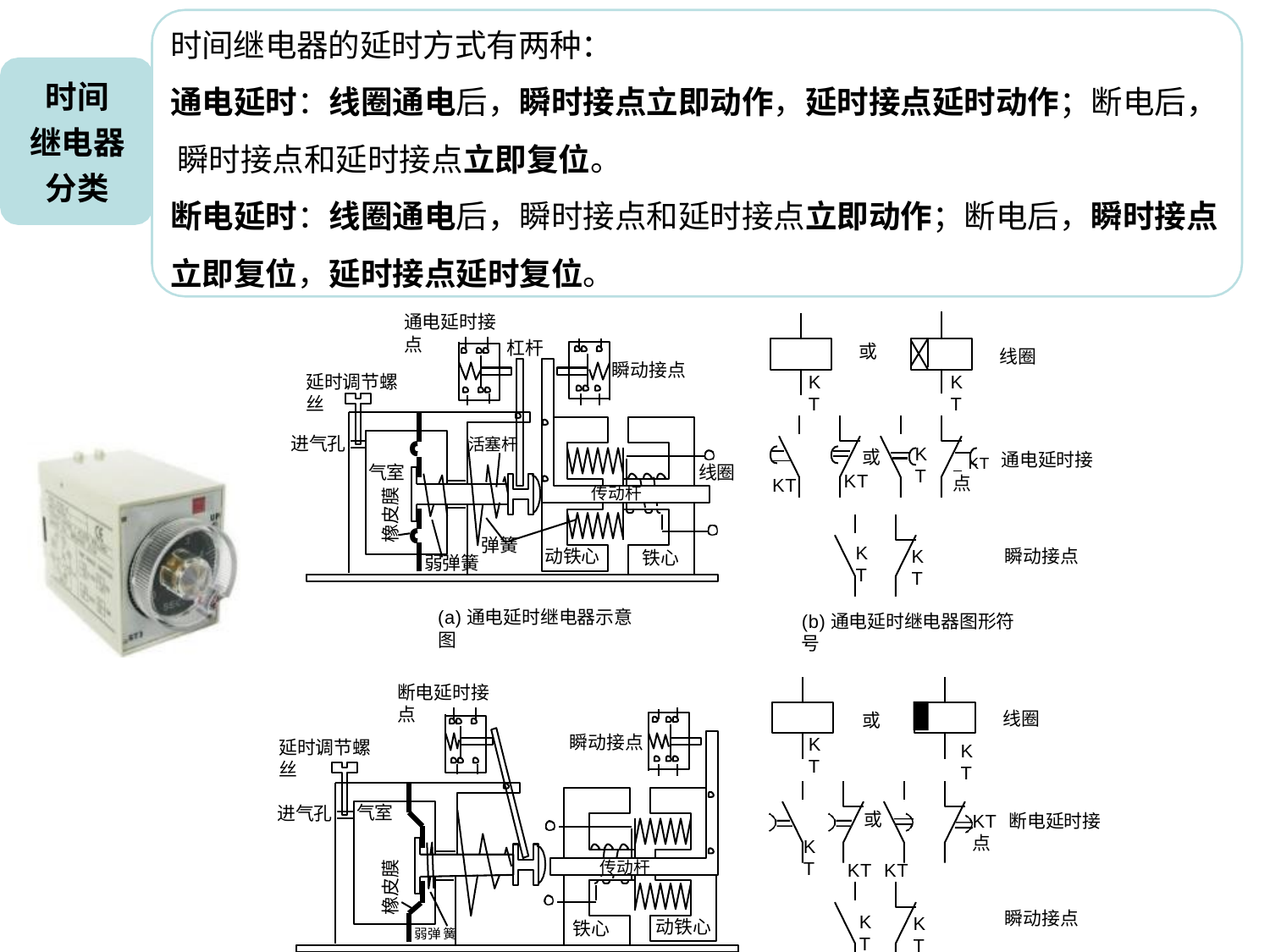

# 时间继电器的延时方式有两种：
通电延时：线圈通电后，瞬时接点立即动作，延时接点延时动作；断电后，  瞬时接点和延时接点立即复位。

时间 继电器 分类
断电延时：线圈通电后，瞬时接点和延时接点立即动作；断电后，瞬时接点 立即复位，延时接点延时复位。
通电延时接点

杠杆

或

线圈

瞬动接点

延时调节螺丝
KT
KT

进气孔

活塞杆

  KT 通电延时接点

KT

       KT

或
KT

气室
线圈

传动杆

橡皮膜

弹簧
弱弹簧
KT
动铁心
KT
瞬动接点

铁心

(a)通电延时继电器示意图
(b)通电延时继电器图形符号

断电延时接点

线圈
或

瞬动接点
KT

延时调节螺丝
KT

气室
进气孔

或	KT  KT
KT 断电延时接点

KT

传动杆

橡皮膜

瞬动接点
KT
KT
动铁心

铁心
弱弹簧